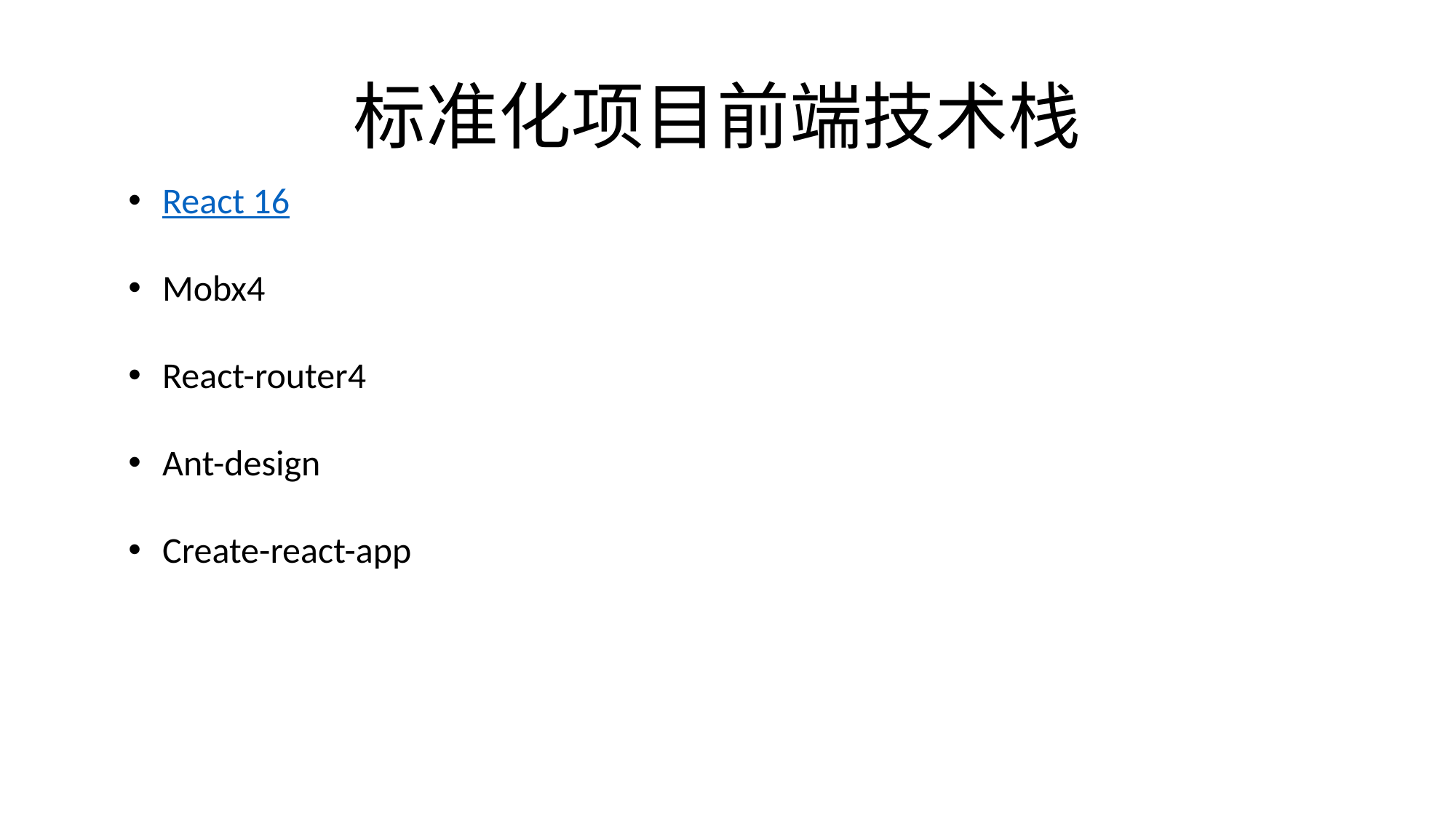

# 标准化项目前端技术栈
React 16

Mobx4

React-router4

Ant-design

Create-react-app